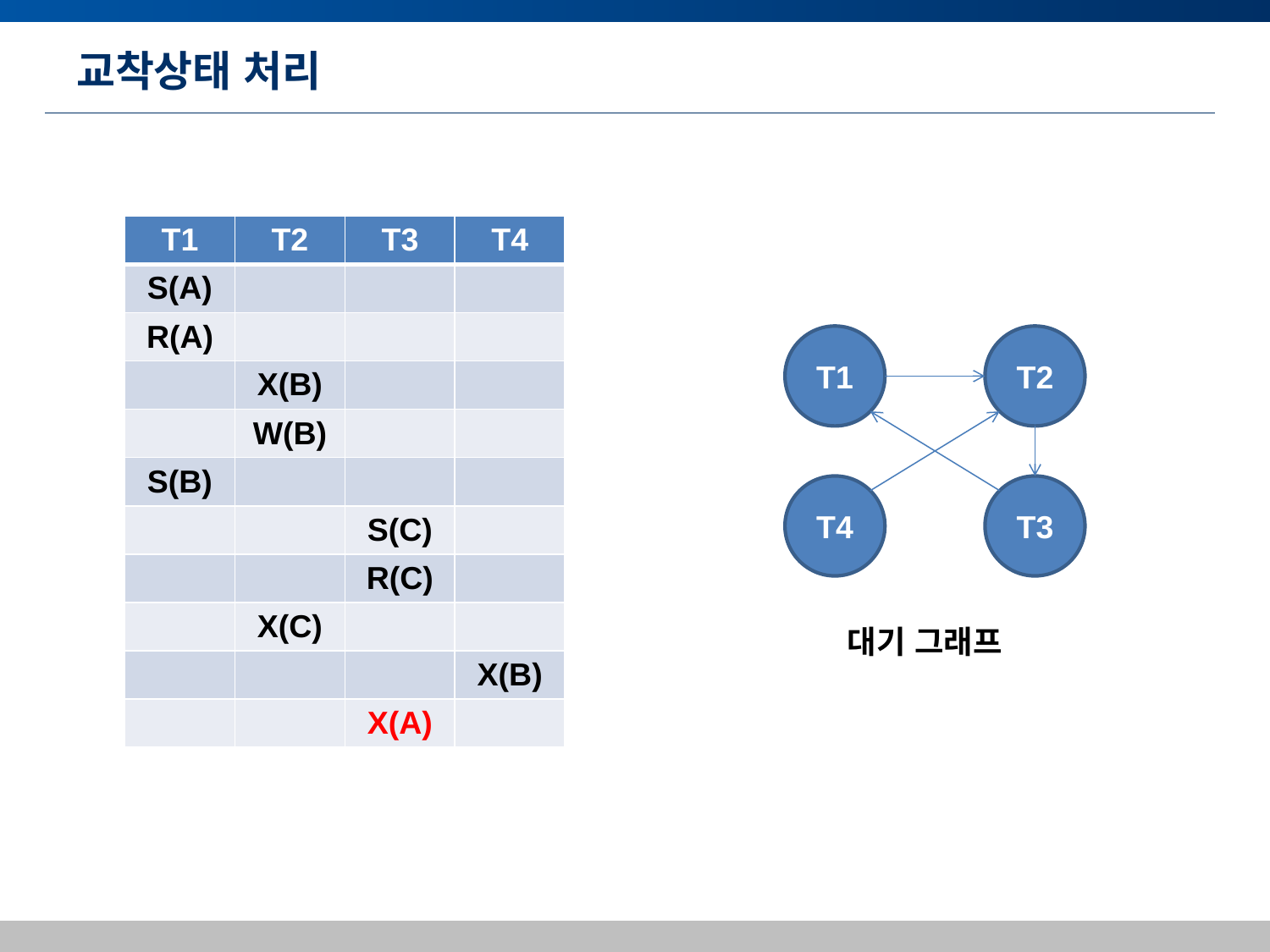

# 교착상태 처리
| T1 | T2 | T3 | T4 |
| --- | --- | --- | --- |
| S(A) |  |  |  |
| R(A) |  |  |  |
|  | X(B) |  |  |
|  | W(B) |  |  |
| S(B) |  |  |  |
|  |  | S(C) |  |
|  |  | R(C) |  |
|  | X(C) |  |  |
|  |  |  | X(B) |
|  |  | X(A) |  |
T1
T2
T4
T3
대기 그래프